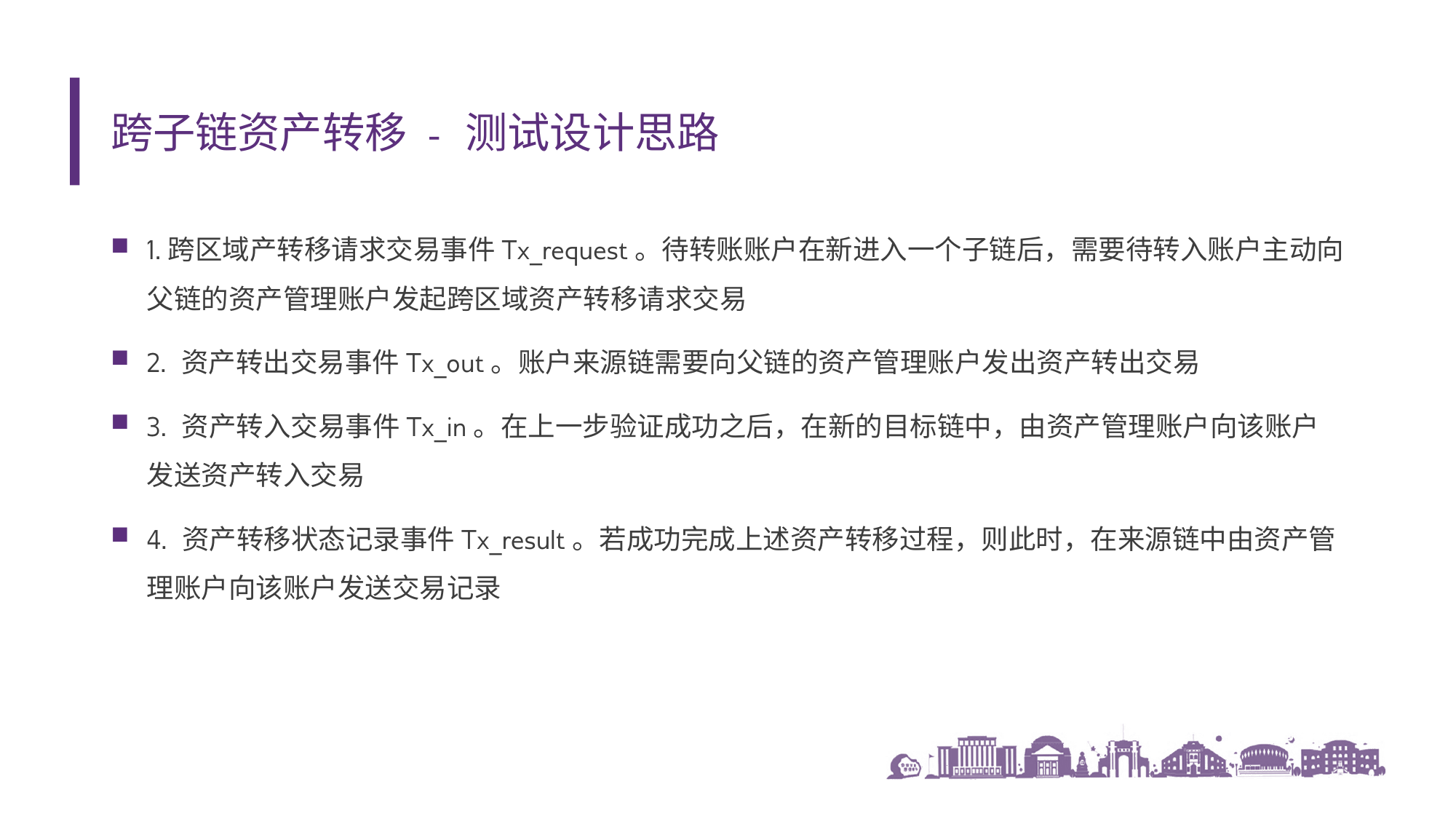

# 跨子链资产转移 - 测试设计思路
1.跨区域产转移请求交易事件Tx_request。待转账账户在新进入一个子链后，需要待转入账户主动向父链的资产管理账户发起跨区域资产转移请求交易
2. 资产转出交易事件Tx_out。账户来源链需要向父链的资产管理账户发出资产转出交易
3. 资产转入交易事件Tx_in。在上一步验证成功之后，在新的目标链中，由资产管理账户向该账户发送资产转入交易
4. 资产转移状态记录事件Tx_result。若成功完成上述资产转移过程，则此时，在来源链中由资产管理账户向该账户发送交易记录